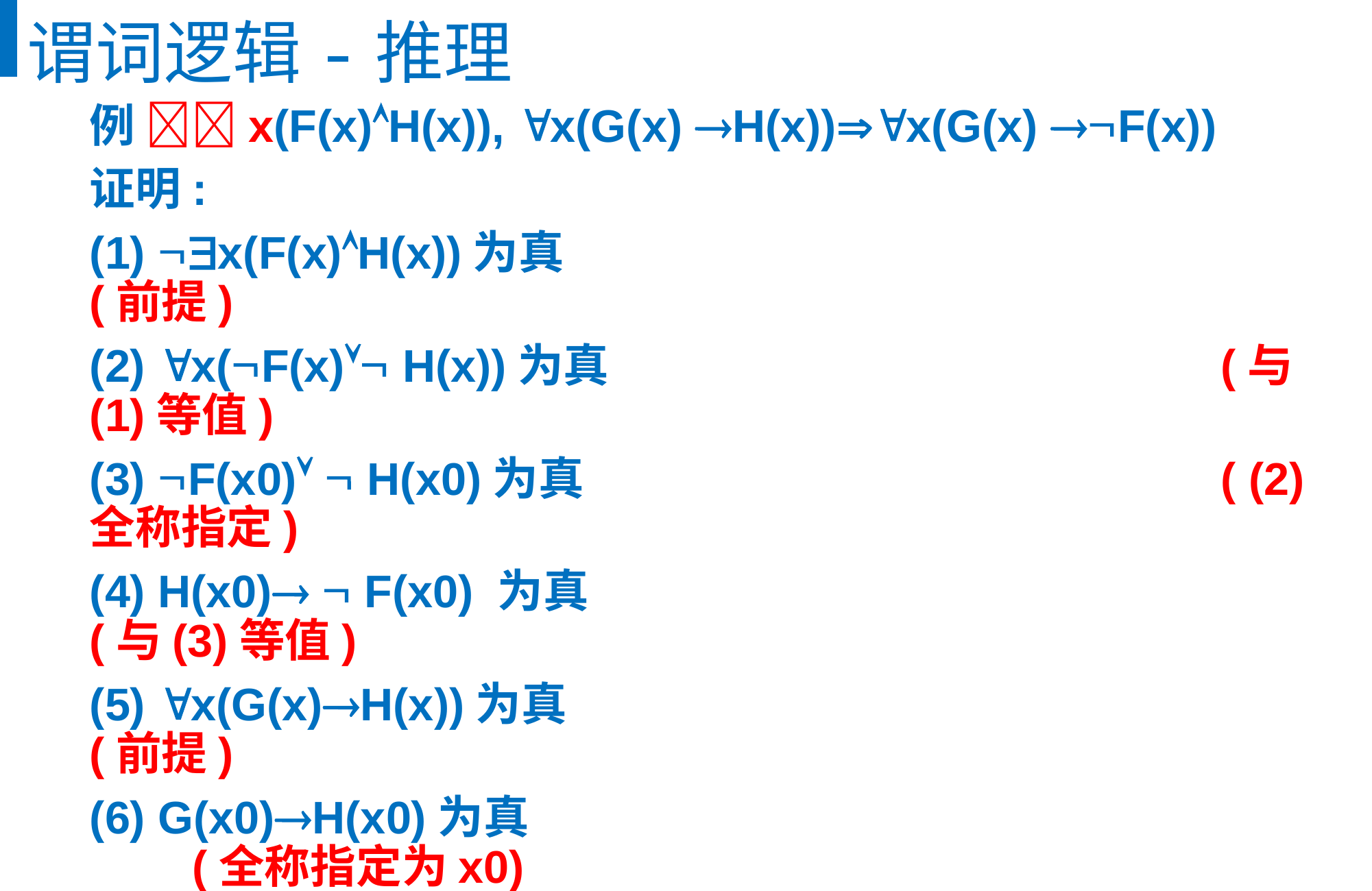

谓词逻辑-推理
例 ¬∃x(F(x)∧H(x)), ∀x(G(x) →H(x))⇒∀x(G(x) →¬F(x))
证明:
(1) ¬∃x(F(x)∧H(x))为真 				 				(前提)
(2) ∀x(¬F(x)∨¬ H(x))为真     						(与(1)等值)
(3) ¬F(x0)∨ ¬ H(x0)为真       						( (2)全称指定)
(4) H(x0)→ ¬ F(x0) 为真      							(与(3)等值)
(5) ∀x(G(x)→H(x))为真 								(前提)
(6) G(x0)→H(x0)为真 		   							(全称指定为x0)
(7) G(x0)→ ¬ F (x0)为真 								((6)(4)传递)
(8) ∀x(G(x) →¬F(x)) 		(全称推广,因(7)x0是全称指定的)